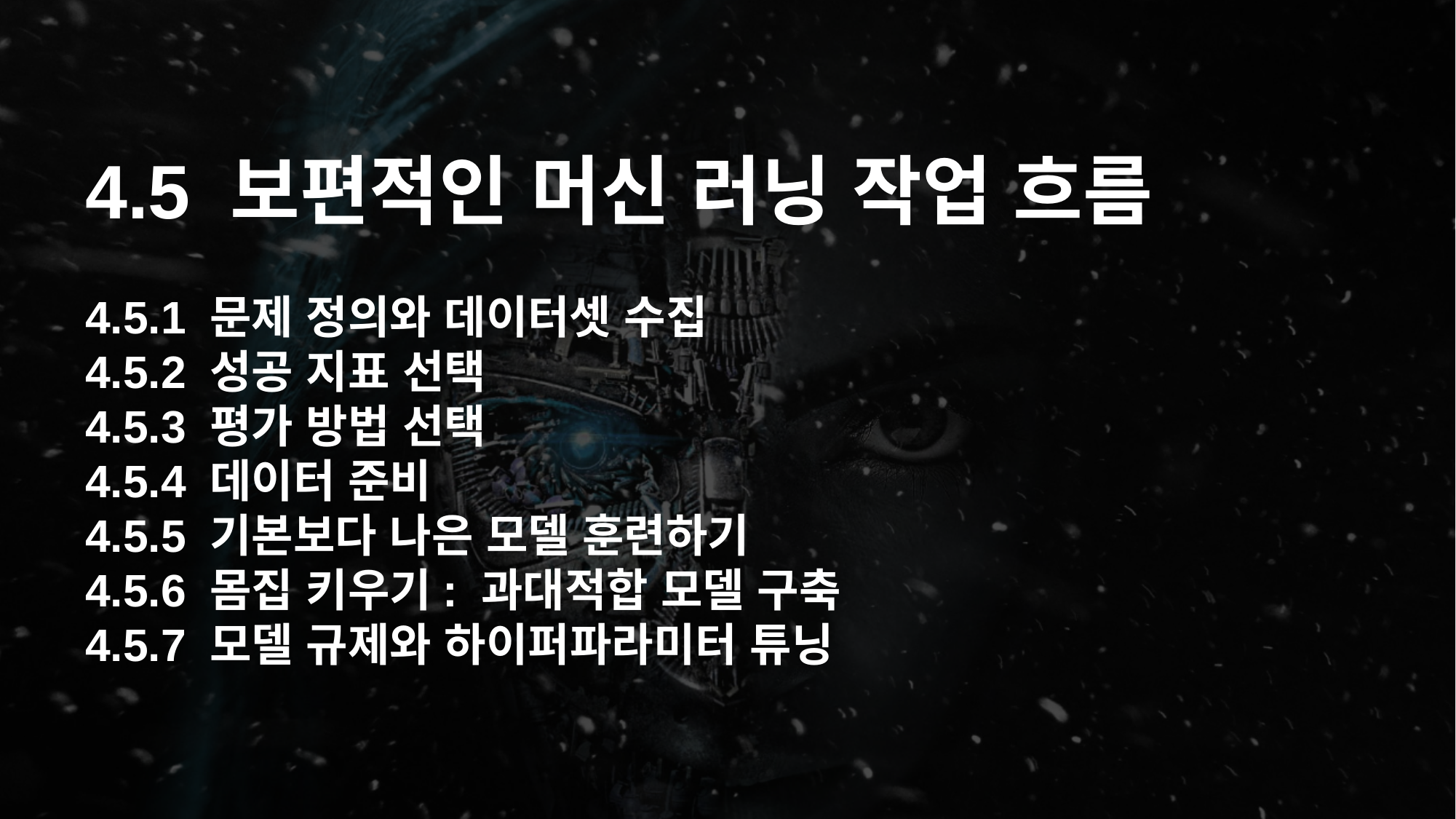

4.5 보편적인 머신 러닝 작업 흐름

4.5.1 문제 정의와 데이터셋 수집
4.5.2 성공 지표 선택
4.5.3 평가 방법 선택
4.5.4 데이터 준비
4.5.5 기본보다 나은 모델 훈련하기
4.5.6 몸집 키우기: 과대적합 모델 구축
4.5.7 모델 규제와 하이퍼파라미터 튜닝